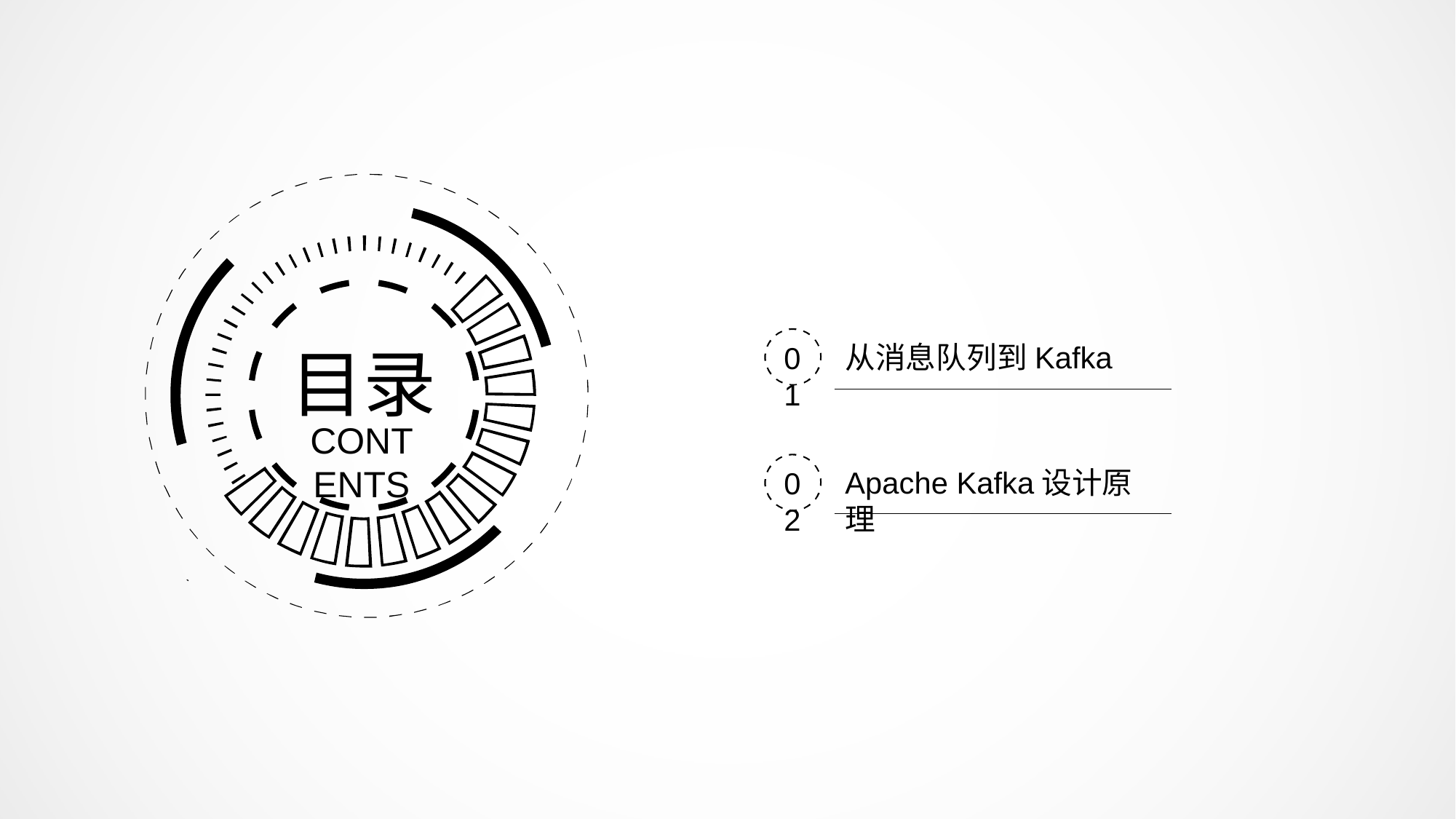

从消息队列到Kafka
目录
01
CONTENTS

Apache Kafka设计原理
02